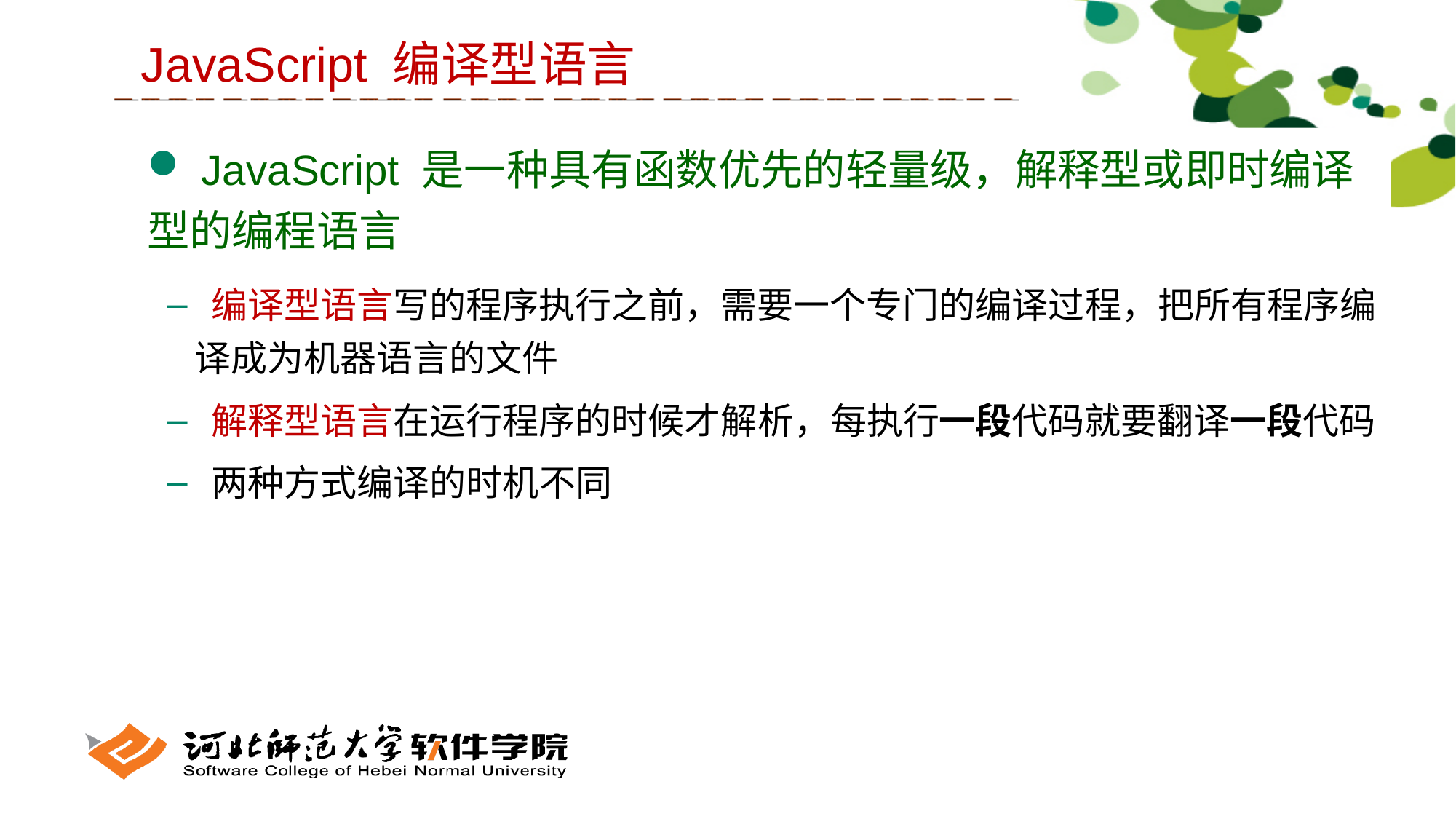

JavaScript 编译型语言
 JavaScript 是一种具有函数优先的轻量级，解释型或即时编译型的编程语言
 编译型语言写的程序执行之前，需要一个专门的编译过程，把所有程序编译成为机器语言的文件
 解释型语言在运行程序的时候才解析，每执行一段代码就要翻译一段代码
 两种方式编译的时机不同